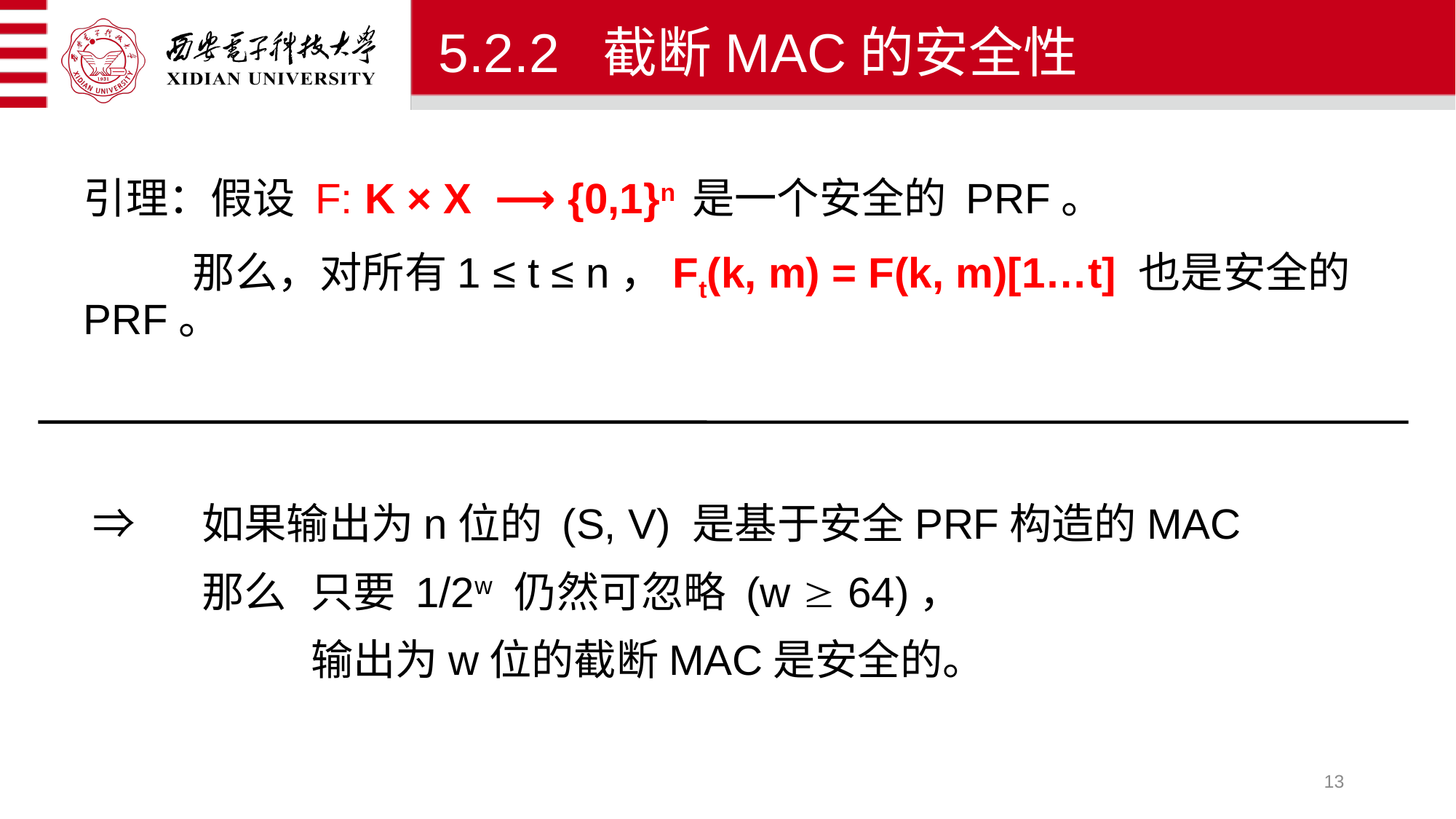

# 5.2.2  截断MAC的安全性
引理：假设 F: K × X  ⟶ {0,1}n 是一个安全的 PRF。
	那么，对所有1 ≤ t ≤ n，Ft(k, m) = F(k, m)[1…t] 也是安全的PRF。

⇒	如果输出为n位的 (S, V) 是基于安全PRF构造的MAC
	那么	只要 1/2w 仍然可忽略 (w ≥ 64)，
		输出为w位的截断MAC是安全的。

13